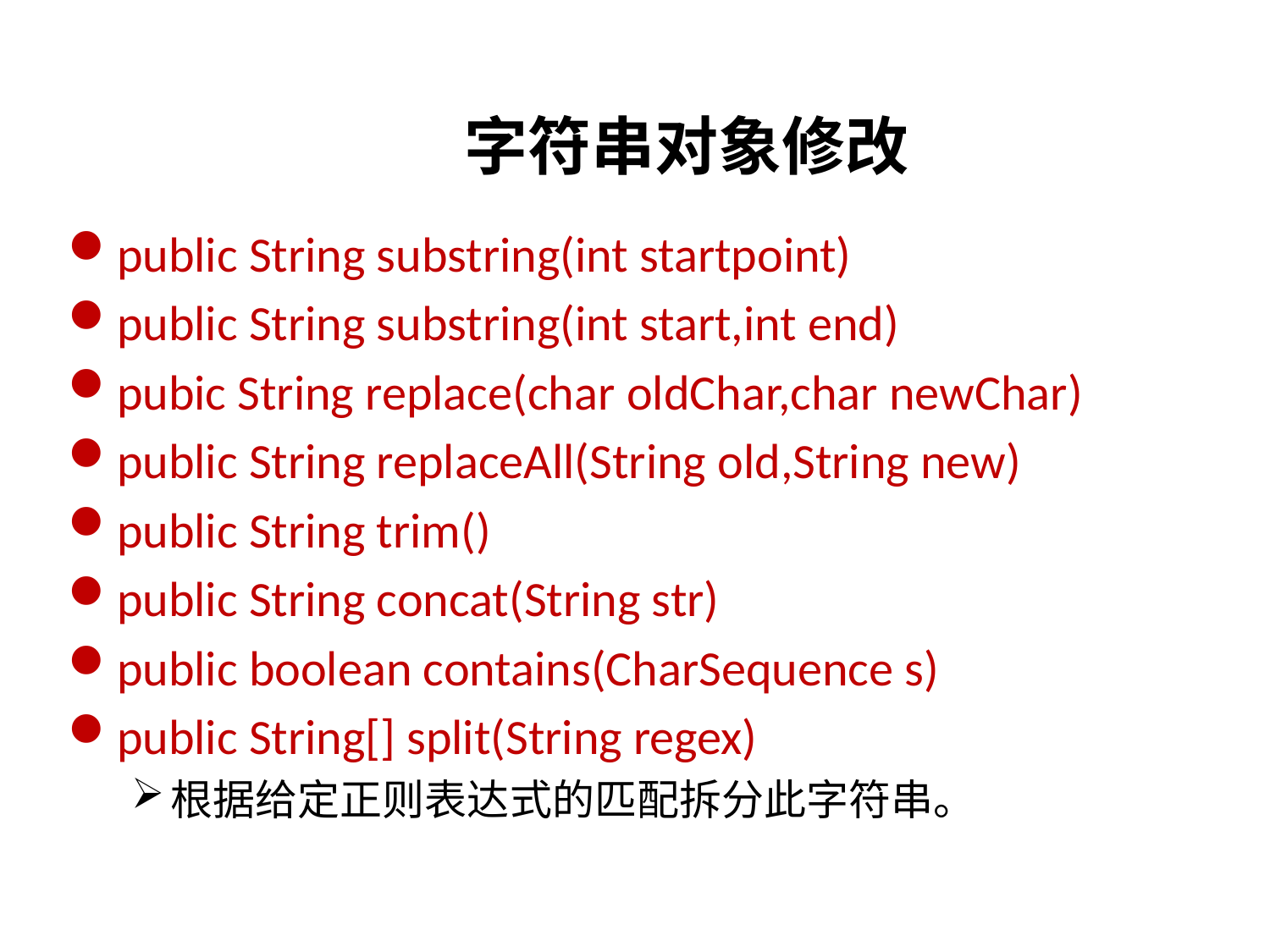

# 字符串对象修改
public String substring(int startpoint)
public String substring(int start,int end)
pubic String replace(char oldChar,char newChar)
public String replaceAll(String old,String new)
public String trim()
public String concat(String str)
public boolean contains(CharSequence s)
public String[] split(String regex)
根据给定正则表达式的匹配拆分此字符串。